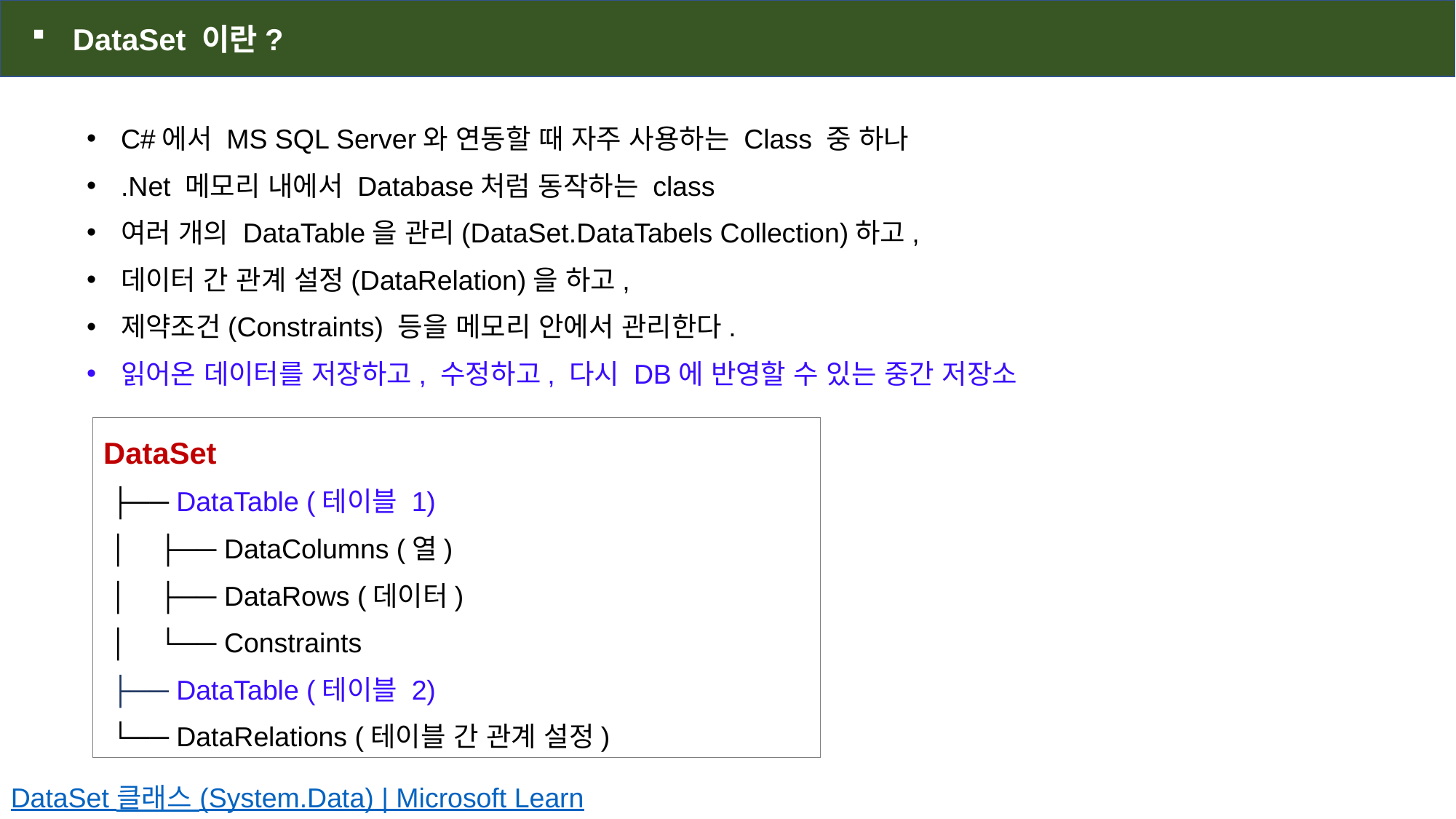

DataSet 이란?
C#에서 MS SQL Server와 연동할 때 자주 사용하는 Class 중 하나
.Net 메모리 내에서 Database처럼 동작하는 class
여러 개의 DataTable을 관리(DataSet.DataTabels Collection)하고,
데이터 간 관계 설정(DataRelation)을 하고,
제약조건(Constraints) 등을 메모리 안에서 관리한다.
읽어온 데이터를 저장하고, 수정하고, 다시 DB에 반영할 수 있는 중간 저장소
DataSet
 ├── DataTable (테이블 1)
 │    ├── DataColumns (열)
 │    ├── DataRows (데이터)
 │    └── Constraints
 ├── DataTable (테이블 2)
 └── DataRelations (테이블 간 관계 설정)
DataSet 클래스 (System.Data) | Microsoft Learn